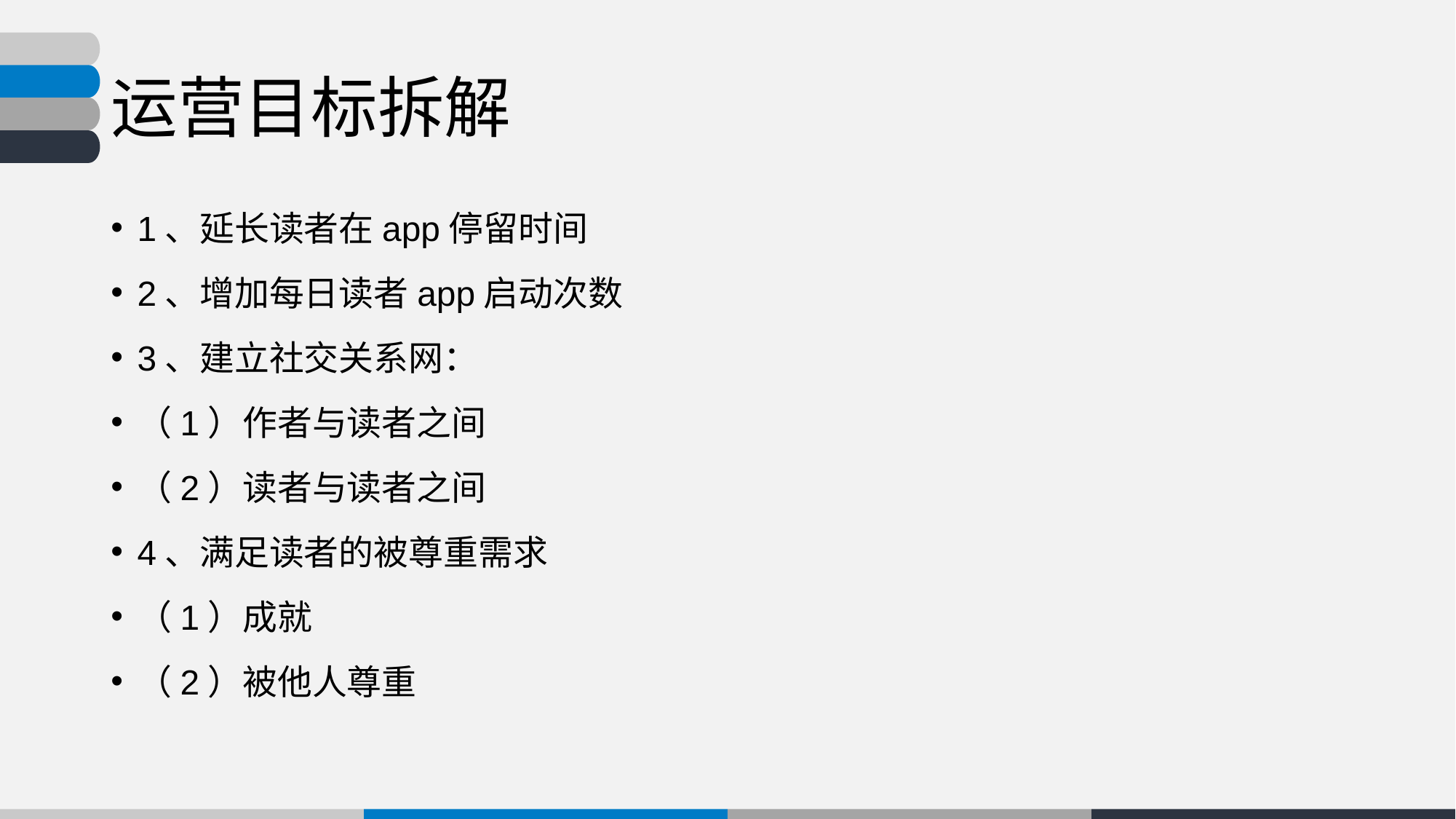

# 运营目标拆解
1、延长读者在app停留时间
2、增加每日读者app启动次数
3、建立社交关系网：
（1）作者与读者之间
（2）读者与读者之间
4、满足读者的被尊重需求
（1）成就
（2）被他人尊重